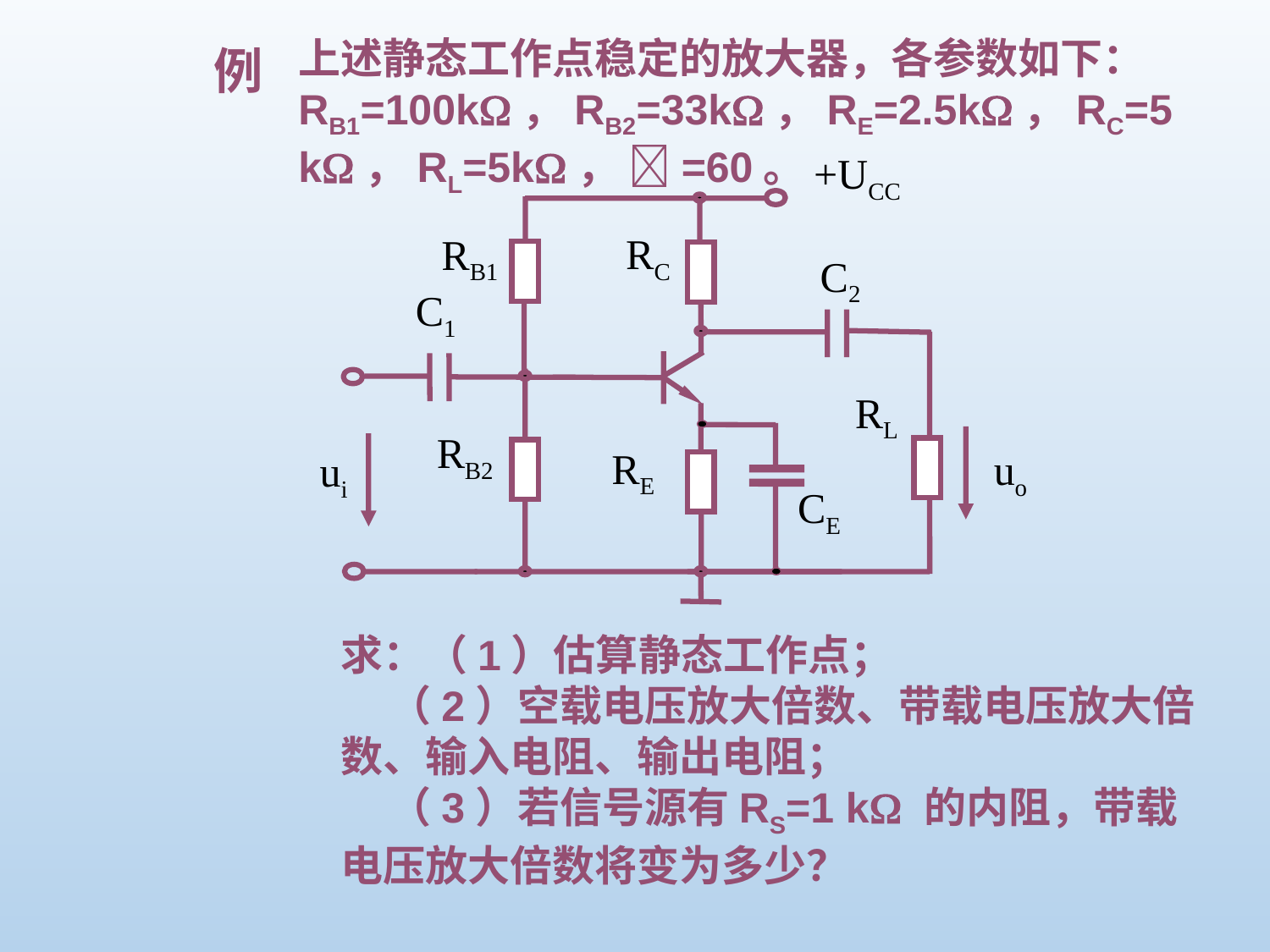

上述静态工作点稳定的放大器，各参数如下：
RB1=100kΩ，RB2=33kΩ，RE=2.5kΩ，RC=5kΩ，RL=5kΩ， β=60。
例
+UCC

RC
RB1

C2

C1

RL

RB2

RE

uo
ui

CE

求：（1）估算静态工作点；
    （2）空载电压放大倍数、带载电压放大倍数、输入电阻、输出电阻；
    （3）若信号源有RS=1 kΩ 的内阻，带载电压放大倍数将变为多少？